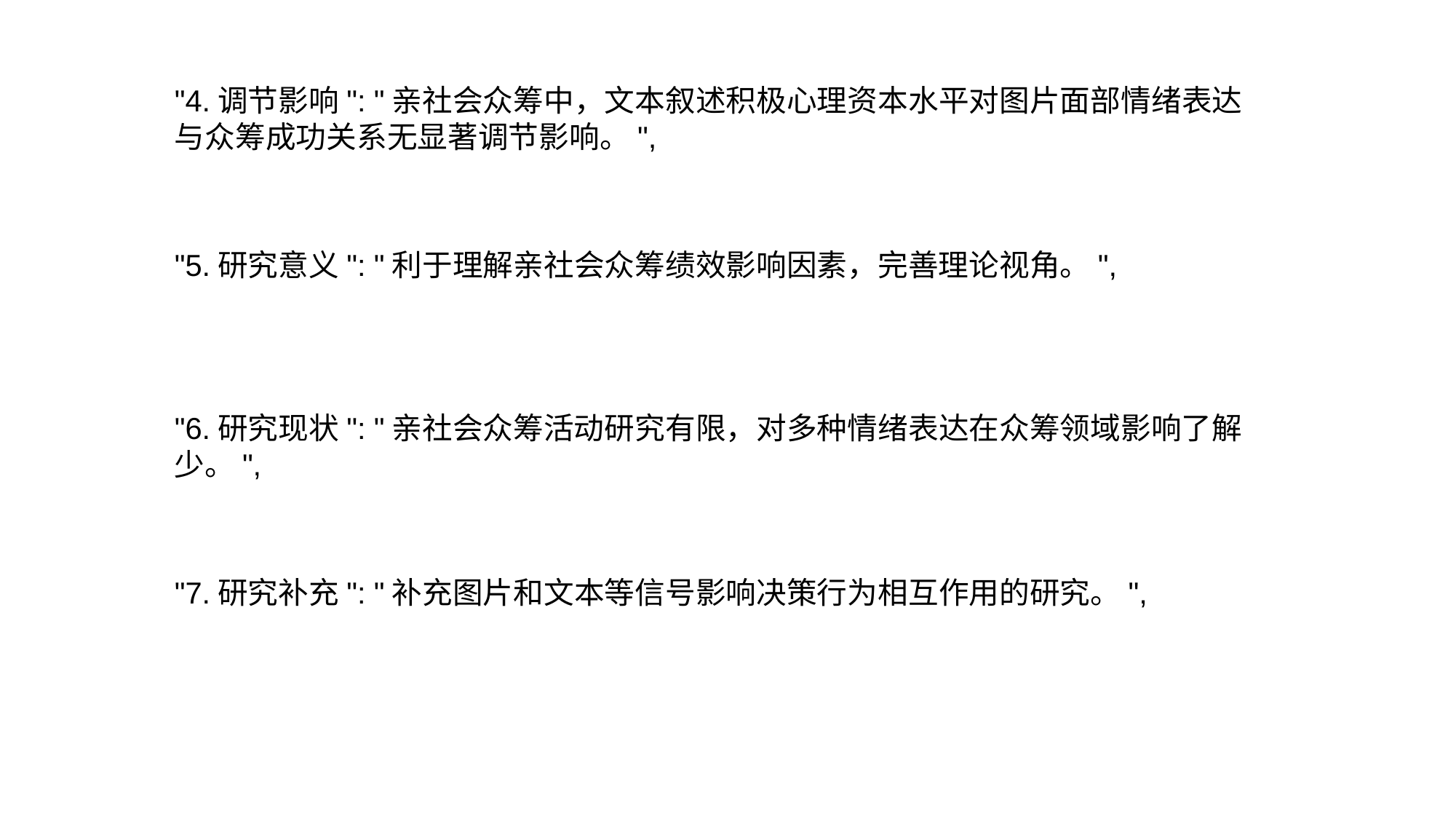

"4.调节影响": "亲社会众筹中，文本叙述积极心理资本水平对图片面部情绪表达与众筹成功关系无显著调节影响。",

"5.研究意义": "利于理解亲社会众筹绩效影响因素，完善理论视角。",
"6.研究现状": "亲社会众筹活动研究有限，对多种情绪表达在众筹领域影响了解少。",
"7.研究补充": "补充图片和文本等信号影响决策行为相互作用的研究。",